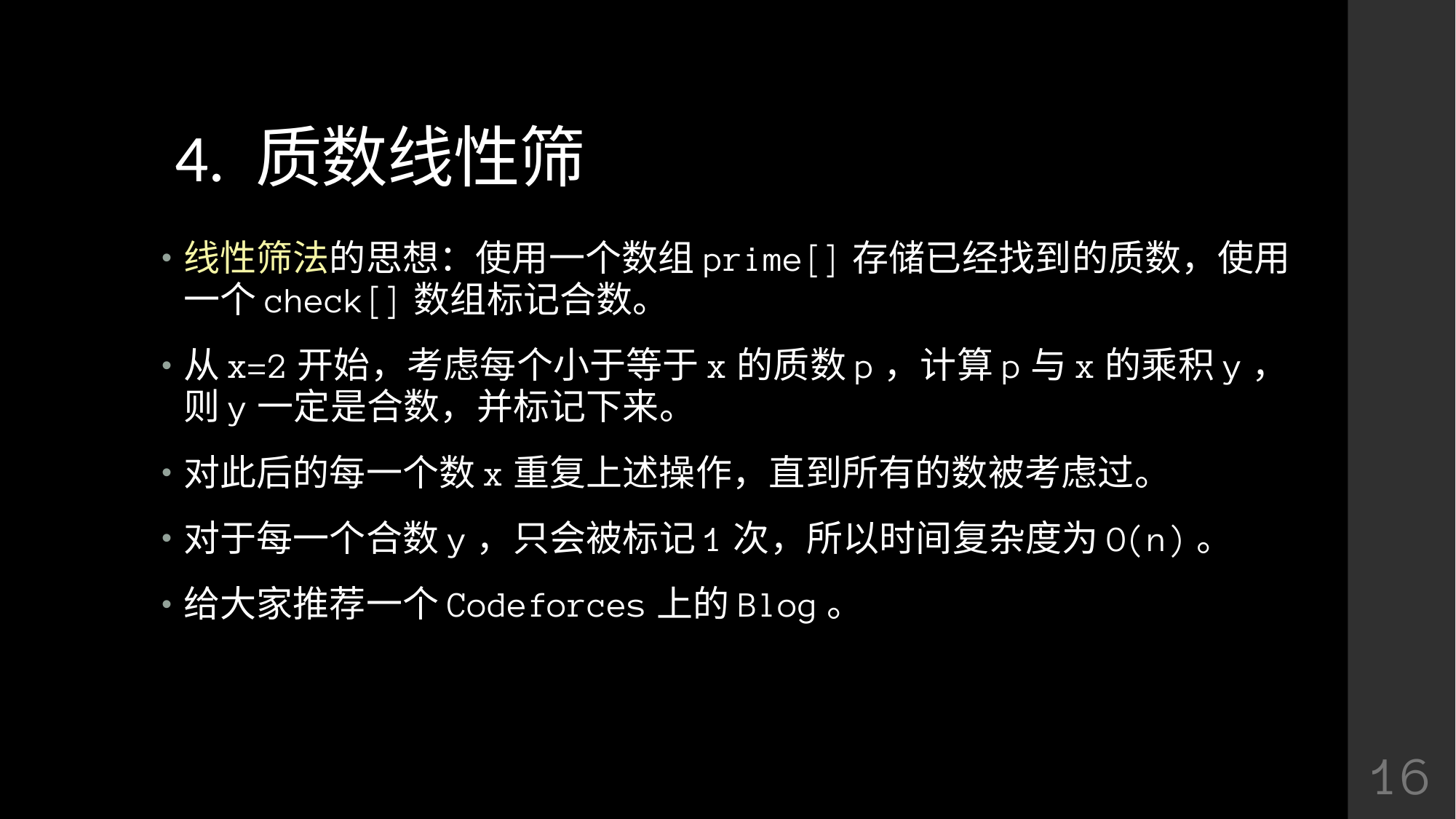

# 4. 质数线性筛
线性筛法的思想：使用一个数组prime[]存储已经找到的质数，使用一个check[]数组标记合数。
从x=2开始，考虑每个小于等于x的质数p，计算p与x的乘积y，则y一定是合数，并标记下来。
对此后的每一个数x重复上述操作，直到所有的数被考虑过。
对于每一个合数y，只会被标记1次，所以时间复杂度为O(n)。
给大家推荐一个Codeforces上的Blog。

16